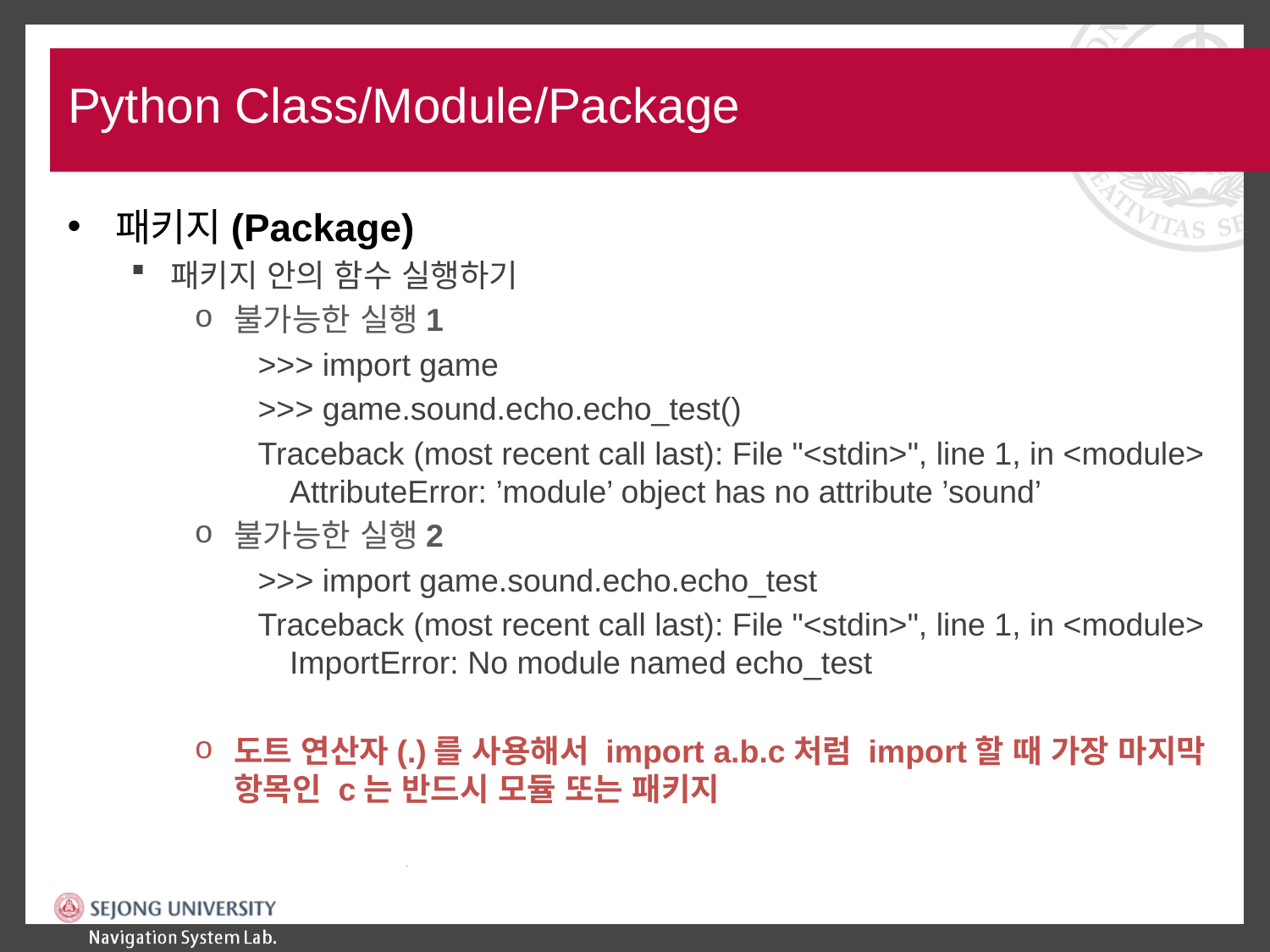

# Python Class/Module/Package
패키지(Package)
패키지 안의 함수 실행하기
불가능한 실행1
>>> import game
>>> game.sound.echo.echo_test()
Traceback (most recent call last): File "<stdin>", line 1, in <module> AttributeError: ’module’ object has no attribute ’sound’
불가능한 실행2
>>> import game.sound.echo.echo_test
Traceback (most recent call last): File "<stdin>", line 1, in <module> ImportError: No module named echo_test

도트 연산자(.)를 사용해서 import a.b.c처럼 import할 때 가장 마지막 항목인 c는 반드시 모듈 또는 패키지